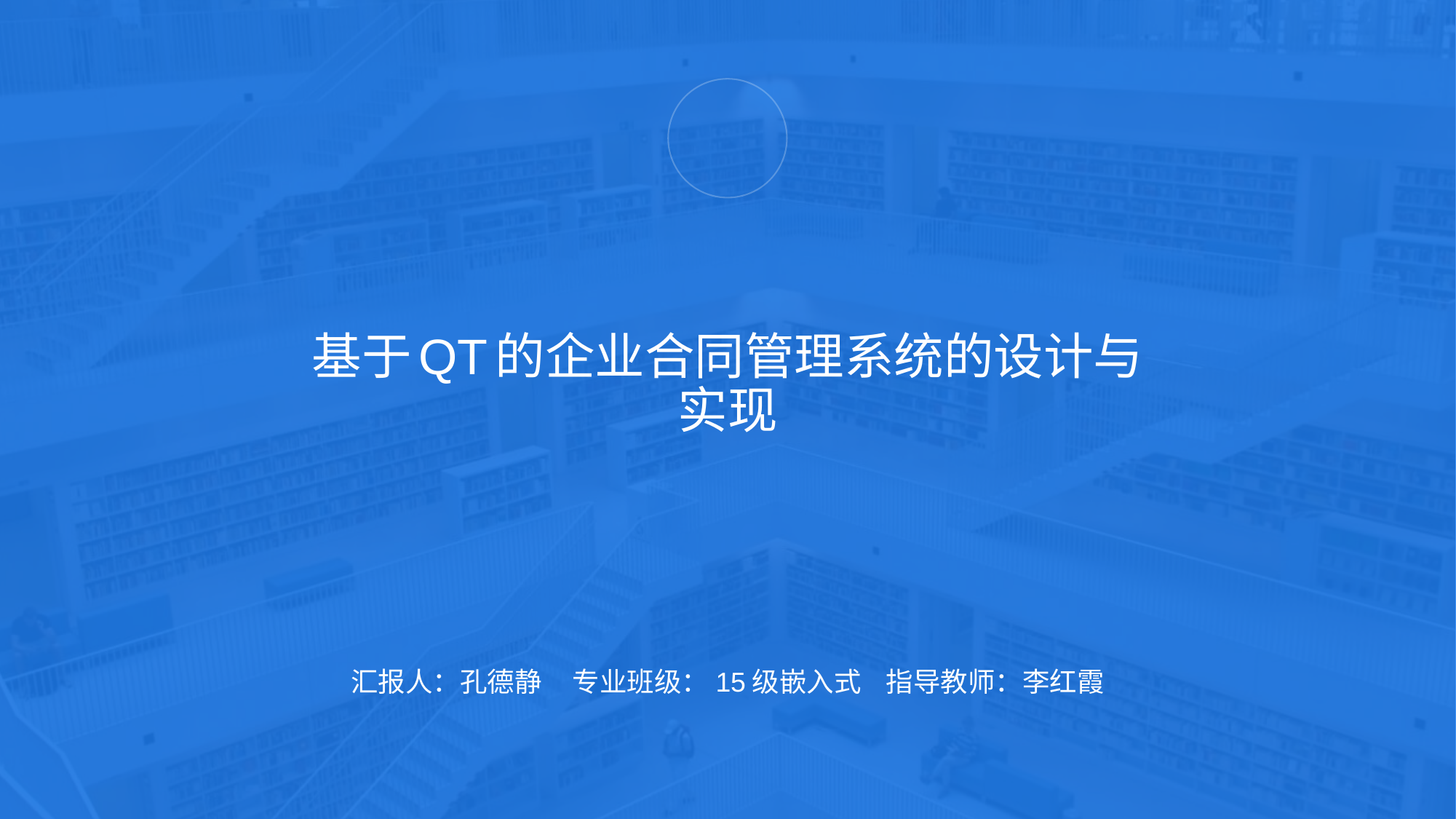

# 基于QT的企业合同管理系统的设计与实现
汇报人：孔德静     专业班级：15级嵌入式    指导教师：李红霞